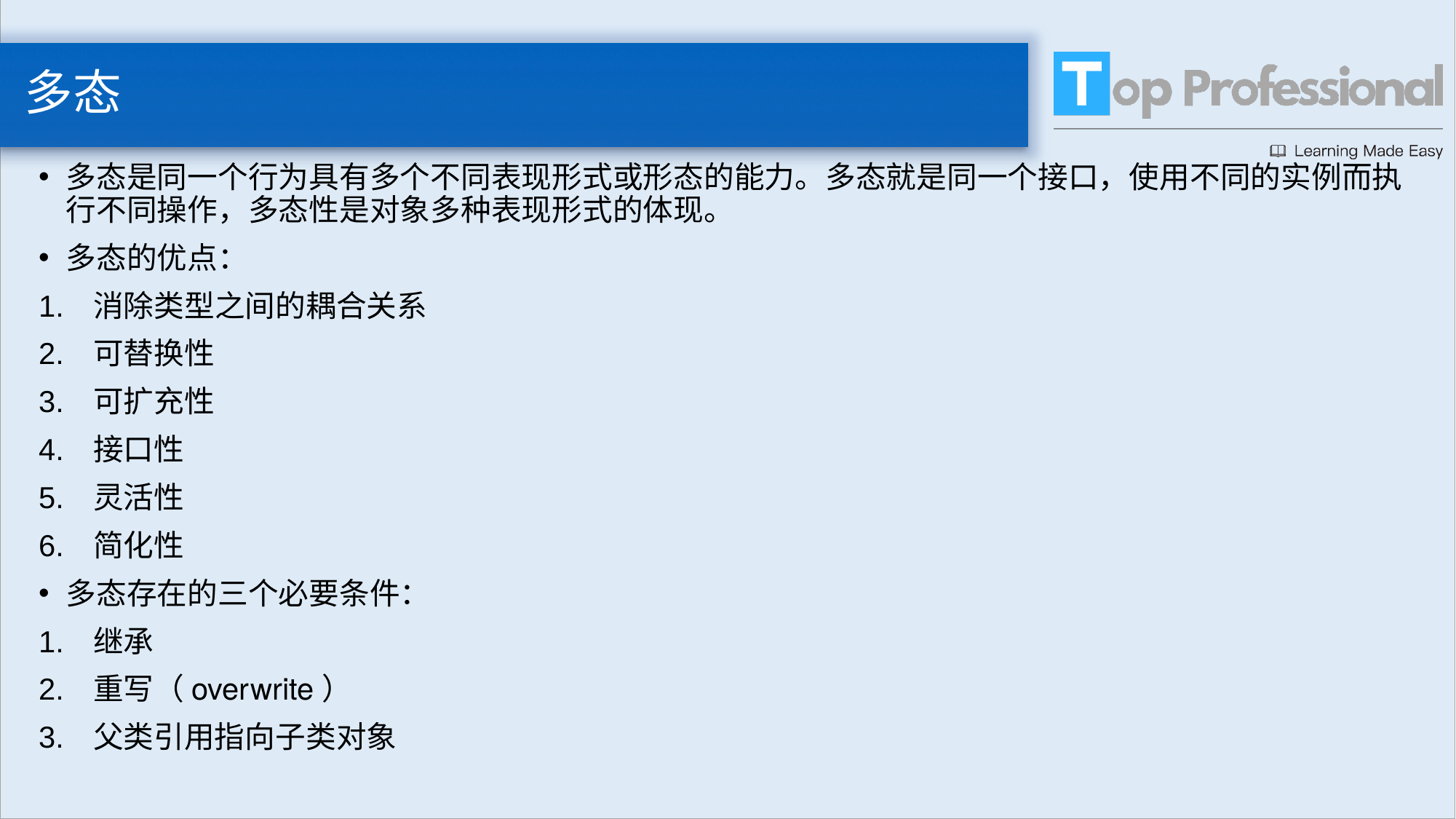

# 多态
多态是同一个行为具有多个不同表现形式或形态的能力。多态就是同一个接口，使用不同的实例而执行不同操作，多态性是对象多种表现形式的体现。
多态的优点：
消除类型之间的耦合关系
可替换性
可扩充性
接口性
灵活性
简化性
多态存在的三个必要条件：
继承
重写（overwrite）
父类引用指向子类对象